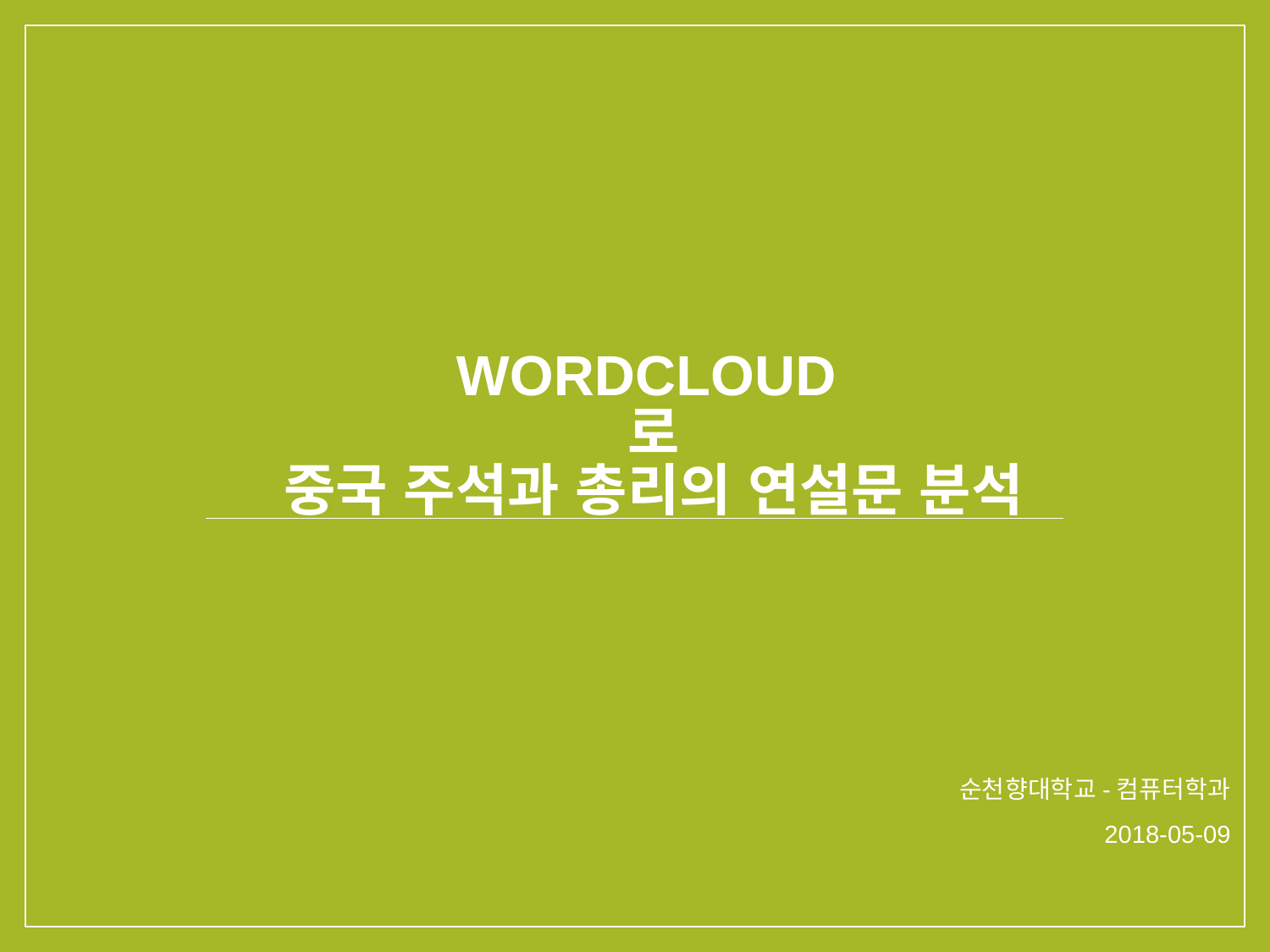

# wordCloud 로 중국 주석과 총리의 연설문 분석
순천향대학교-컴퓨터학과
2018-05-09